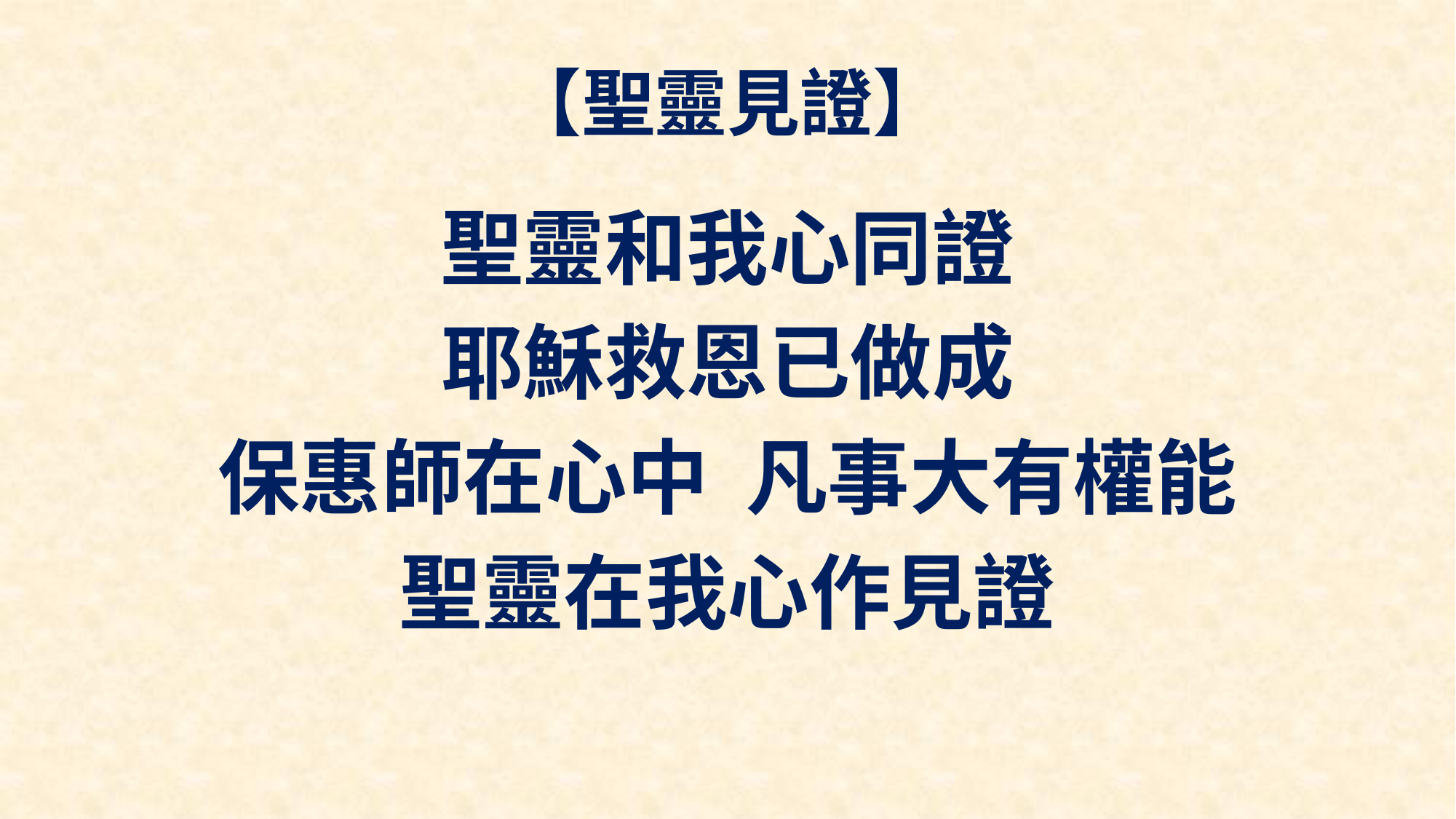

# 【聖靈見證】
聖靈和我心同證
耶穌救恩已做成
保惠師在心中  凡事大有權能
聖靈在我心作見證